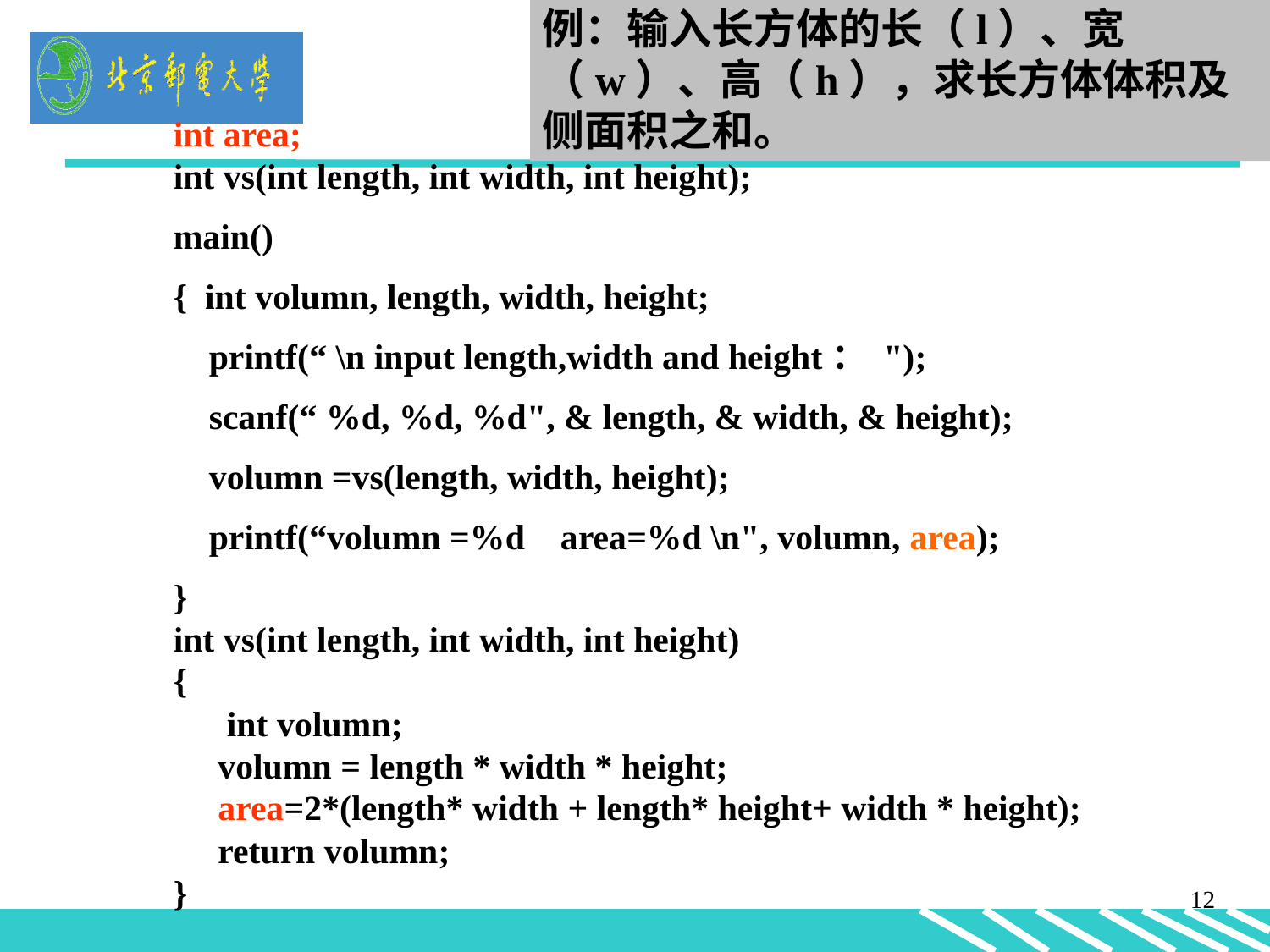

例：输入长方体的长（l）、宽（w）、高（h），求长方体体积及侧面积之和。

int area;
int vs(int length, int width, int height);
main()
{  int volumn, length, width, height;
    printf(“ \n input length,width and height： ");
    scanf(“ %d, %d, %d", & length, & width, & height);
    volumn =vs(length, width, height);
    printf(“volumn =%d    area=%d \n", volumn, area);
}
int vs(int length, int width, int height)
{
      int volumn;
     volumn = length * width * height;
     area=2*(length* width + length* height+ width * height);
     return volumn;
}
12